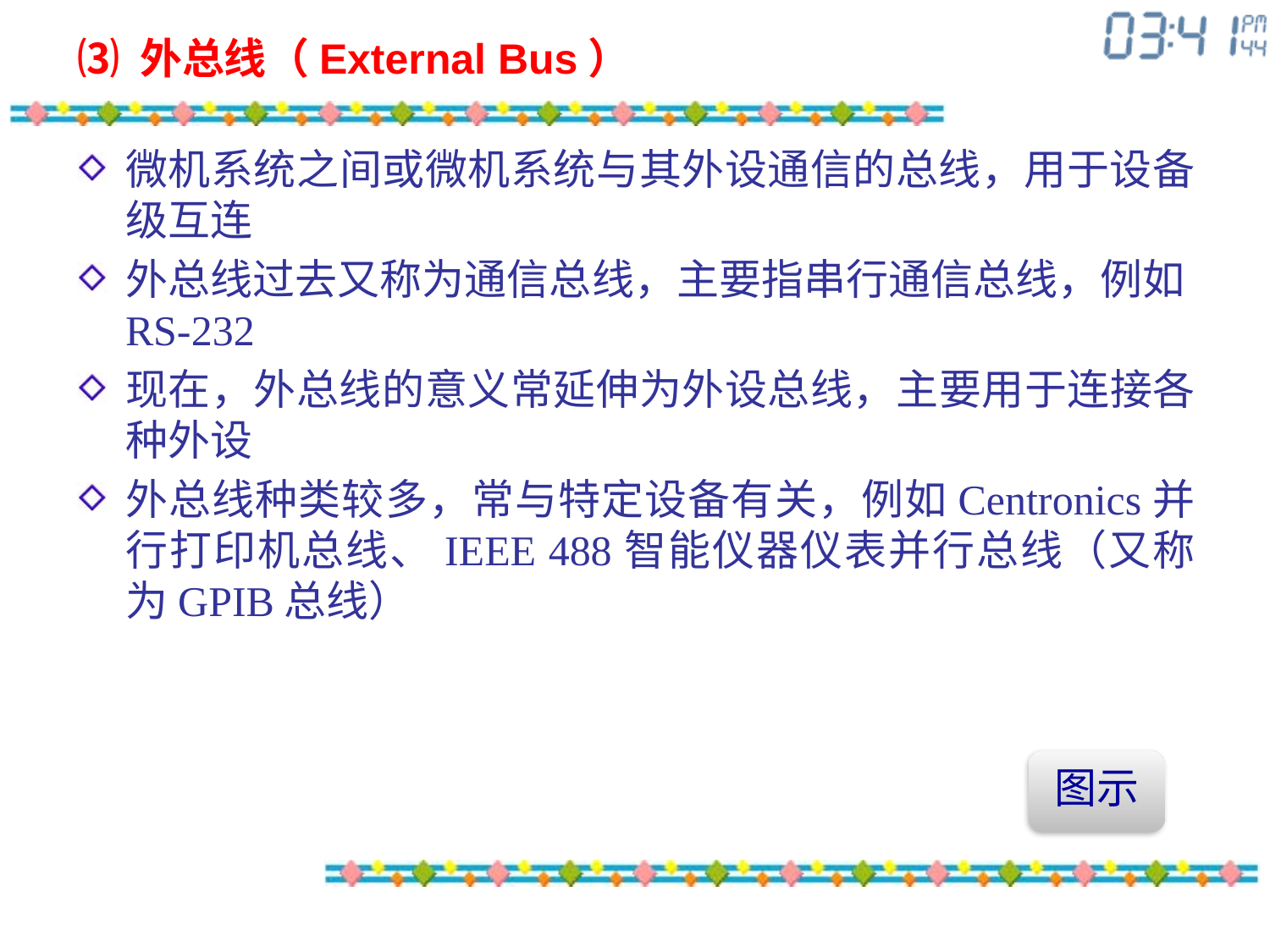

# ⑶ 外总线（External Bus）
微机系统之间或微机系统与其外设通信的总线，用于设备级互连
外总线过去又称为通信总线，主要指串行通信总线，例如RS-232
现在，外总线的意义常延伸为外设总线，主要用于连接各种外设
外总线种类较多，常与特定设备有关，例如Centronics并行打印机总线、IEEE 488智能仪器仪表并行总线（又称为GPIB总线）
图示